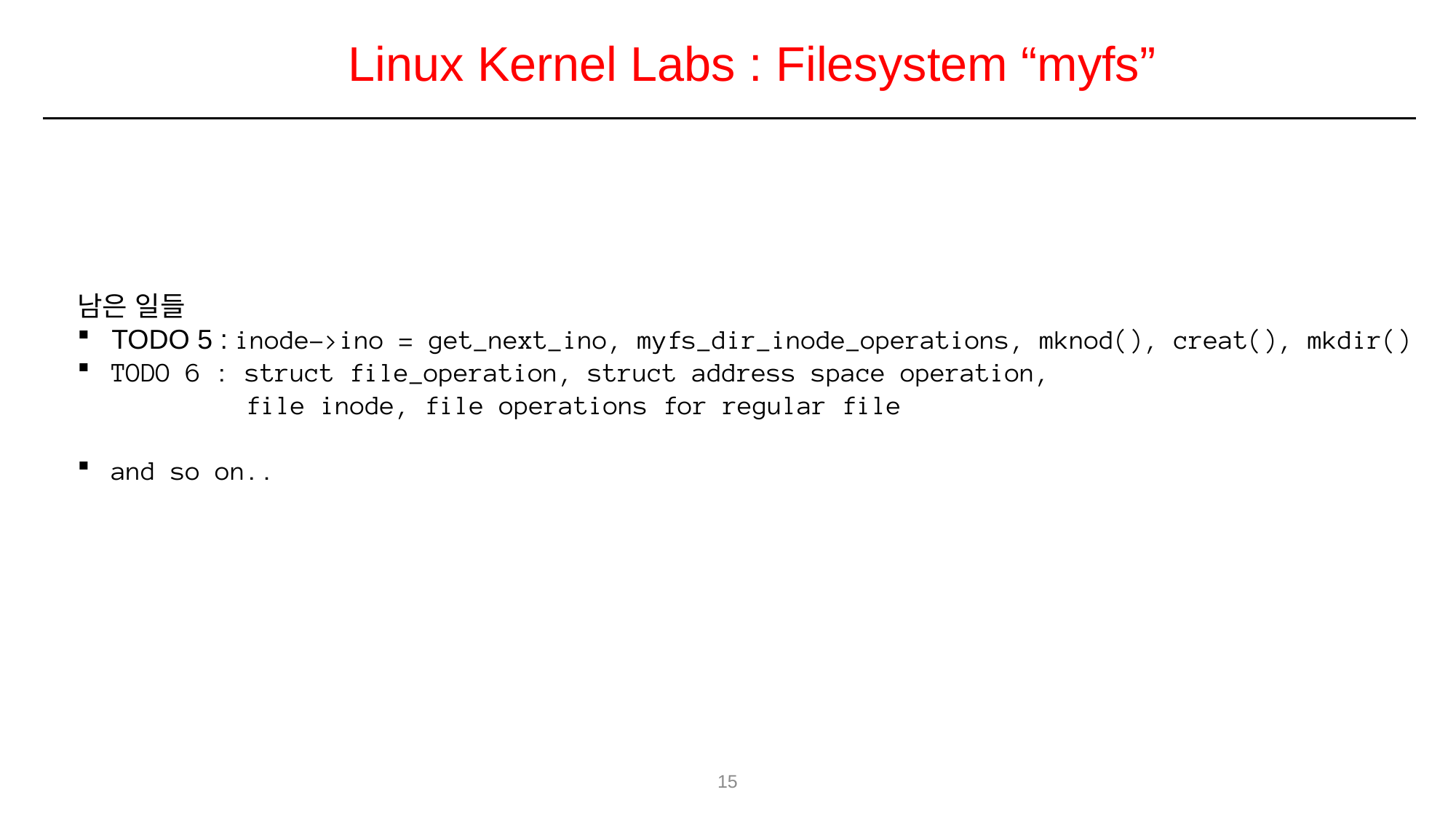

Linux Kernel Labs : Filesystem “myfs”
남은 일들
TODO 5 : inode->ino = get_next_ino, myfs_dir_inode_operations, mknod(), creat(), mkdir()
TODO 6 : struct file_operation, struct address space operation,
    file inode, file operations for regular file

and so on..
15